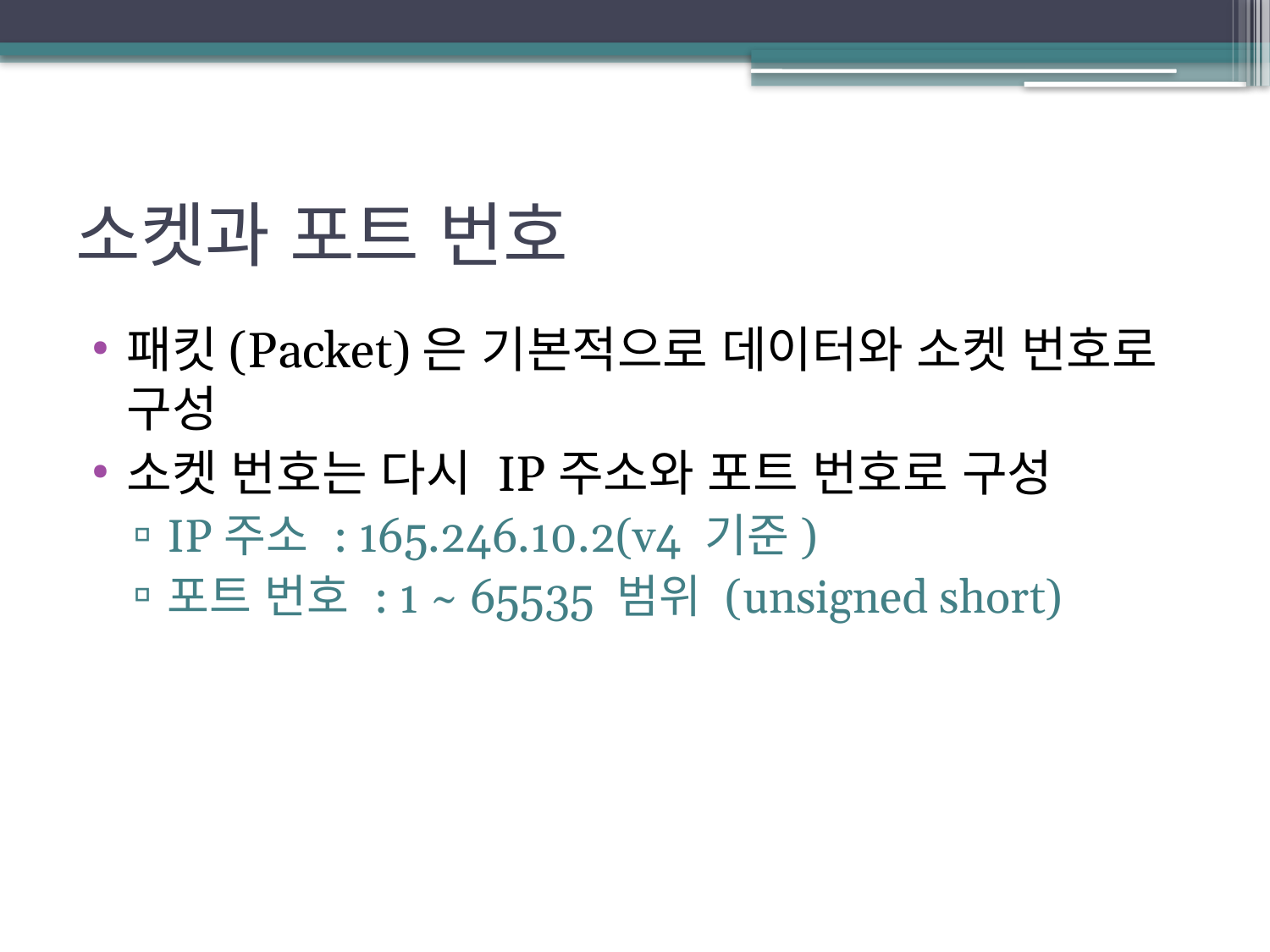

# 소켓과 포트 번호
패킷(Packet)은 기본적으로 데이터와 소켓 번호로 구성
소켓 번호는 다시 IP주소와 포트 번호로 구성
IP주소 : 165.246.10.2(v4 기준)
포트 번호 : 1 ~ 65535 범위 (unsigned short)